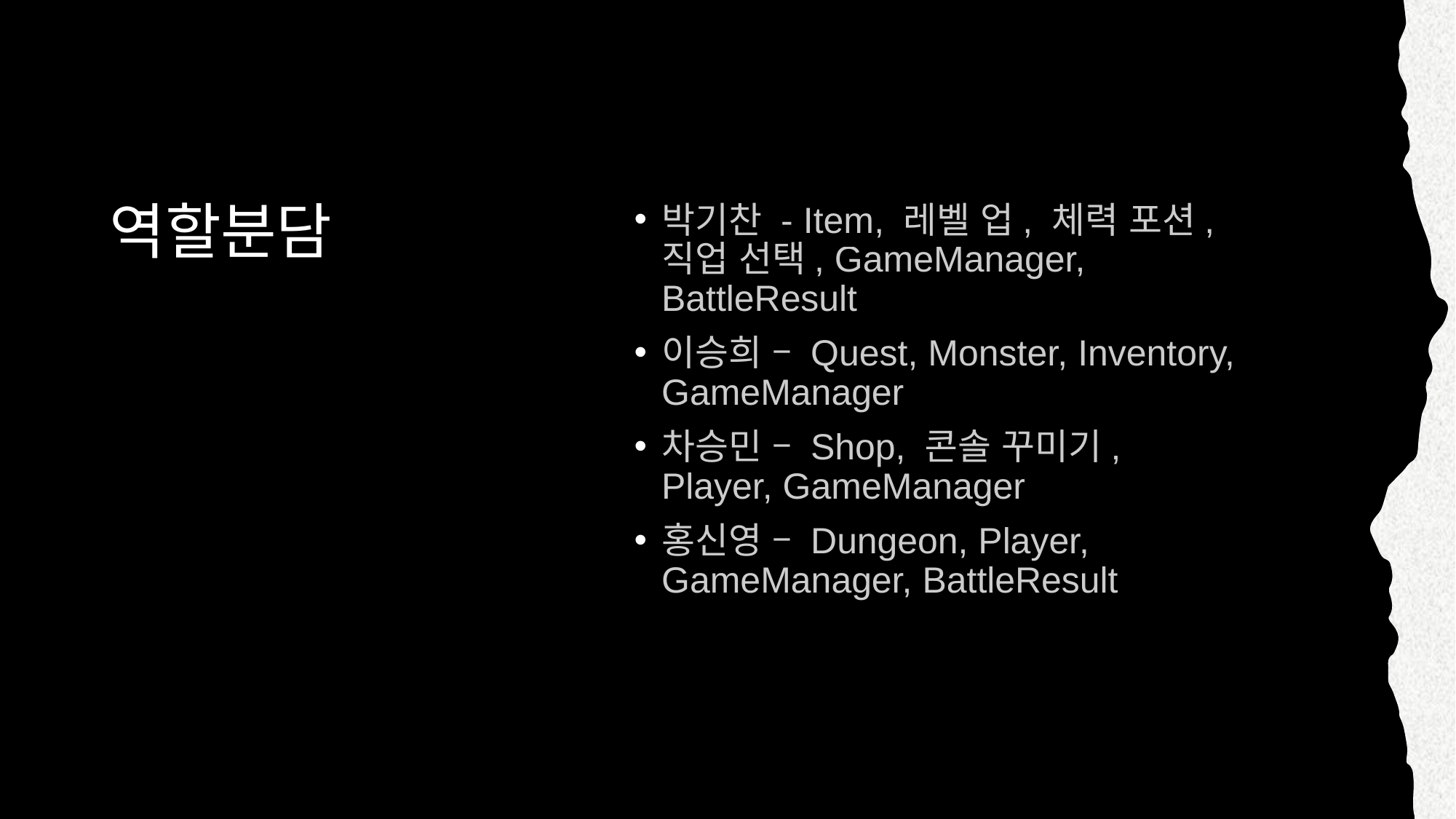

# 역할분담
박기찬 - Item, 레벨 업, 체력 포션, 직업 선택, GameManager, BattleResult
이승희 – Quest, Monster, Inventory, GameManager
차승민 – Shop, 콘솔 꾸미기, Player, GameManager
홍신영 – Dungeon, Player, GameManager, BattleResult